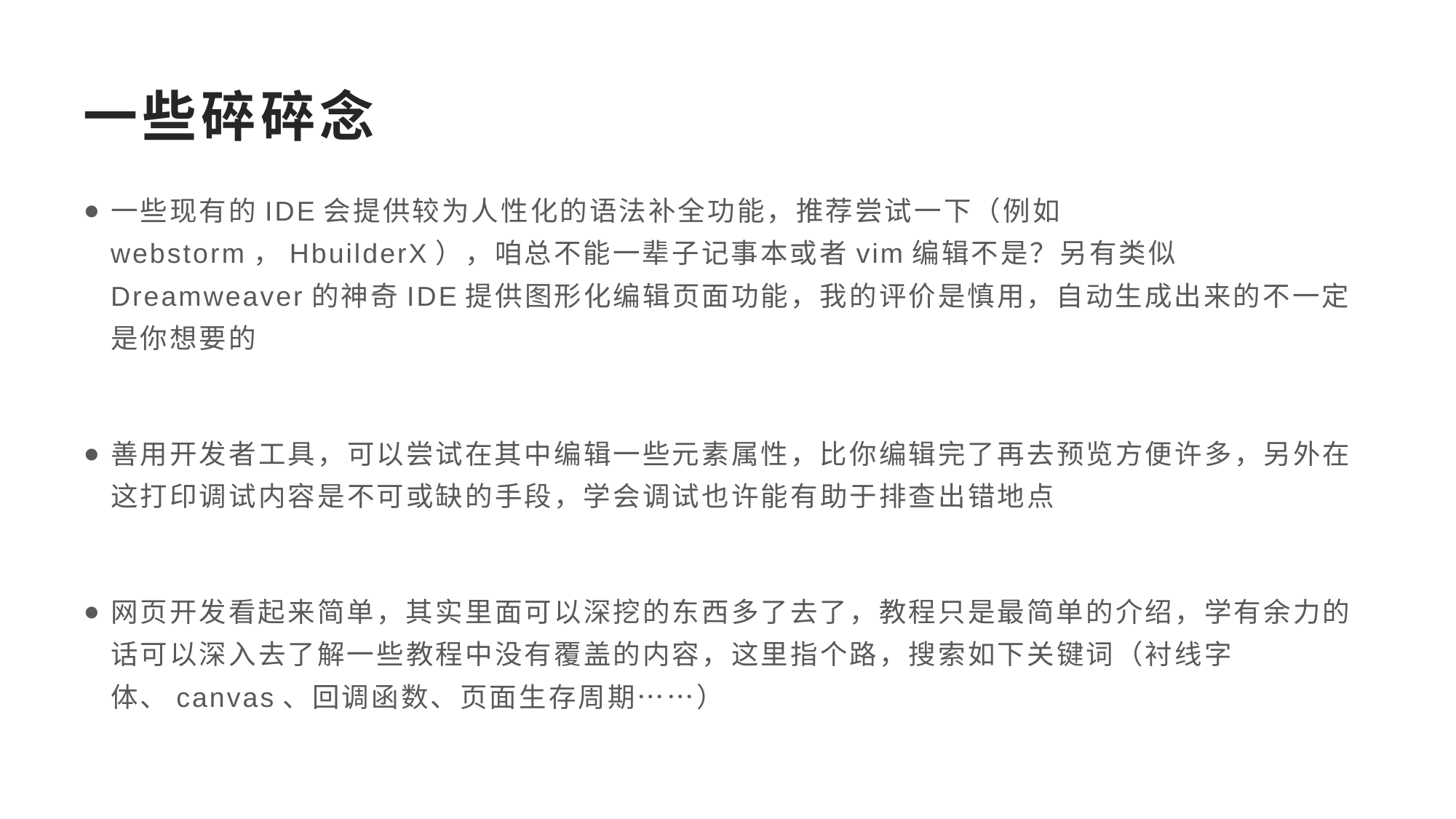

# 一些碎碎念
一些现有的IDE会提供较为人性化的语法补全功能，推荐尝试一下（例如webstorm，HbuilderX），咱总不能一辈子记事本或者vim编辑不是？另有类似Dreamweaver的神奇IDE提供图形化编辑页面功能，我的评价是慎用，自动生成出来的不一定是你想要的

善用开发者工具，可以尝试在其中编辑一些元素属性，比你编辑完了再去预览方便许多，另外在这打印调试内容是不可或缺的手段，学会调试也许能有助于排查出错地点

网页开发看起来简单，其实里面可以深挖的东西多了去了，教程只是最简单的介绍，学有余力的话可以深入去了解一些教程中没有覆盖的内容，这里指个路，搜索如下关键词（衬线字体、canvas、回调函数、页面生存周期……）